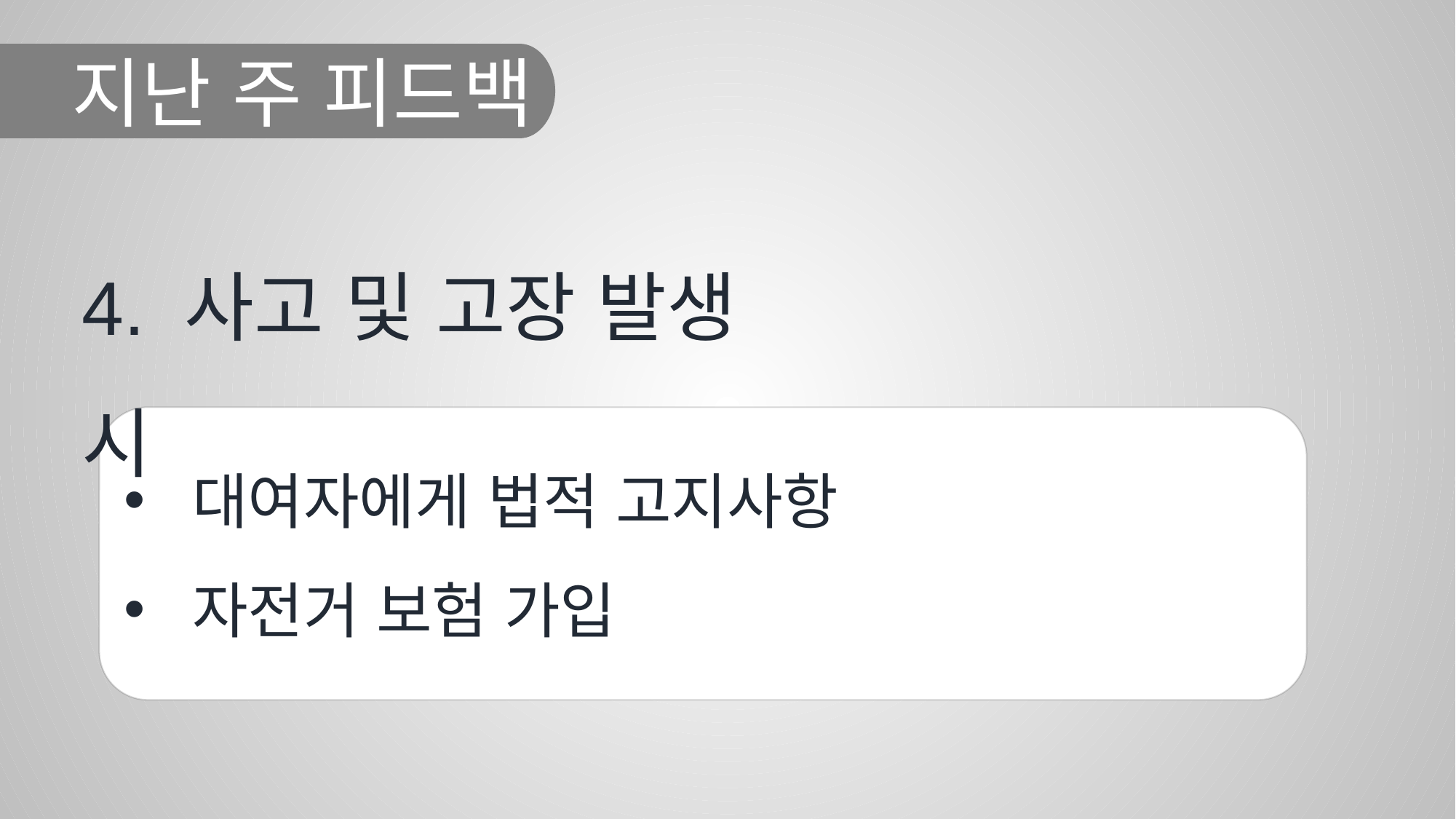

지난 주 피드백
4. 사고 및 고장 발생 시
대여자에게 법적 고지사항
자전거 보험 가입